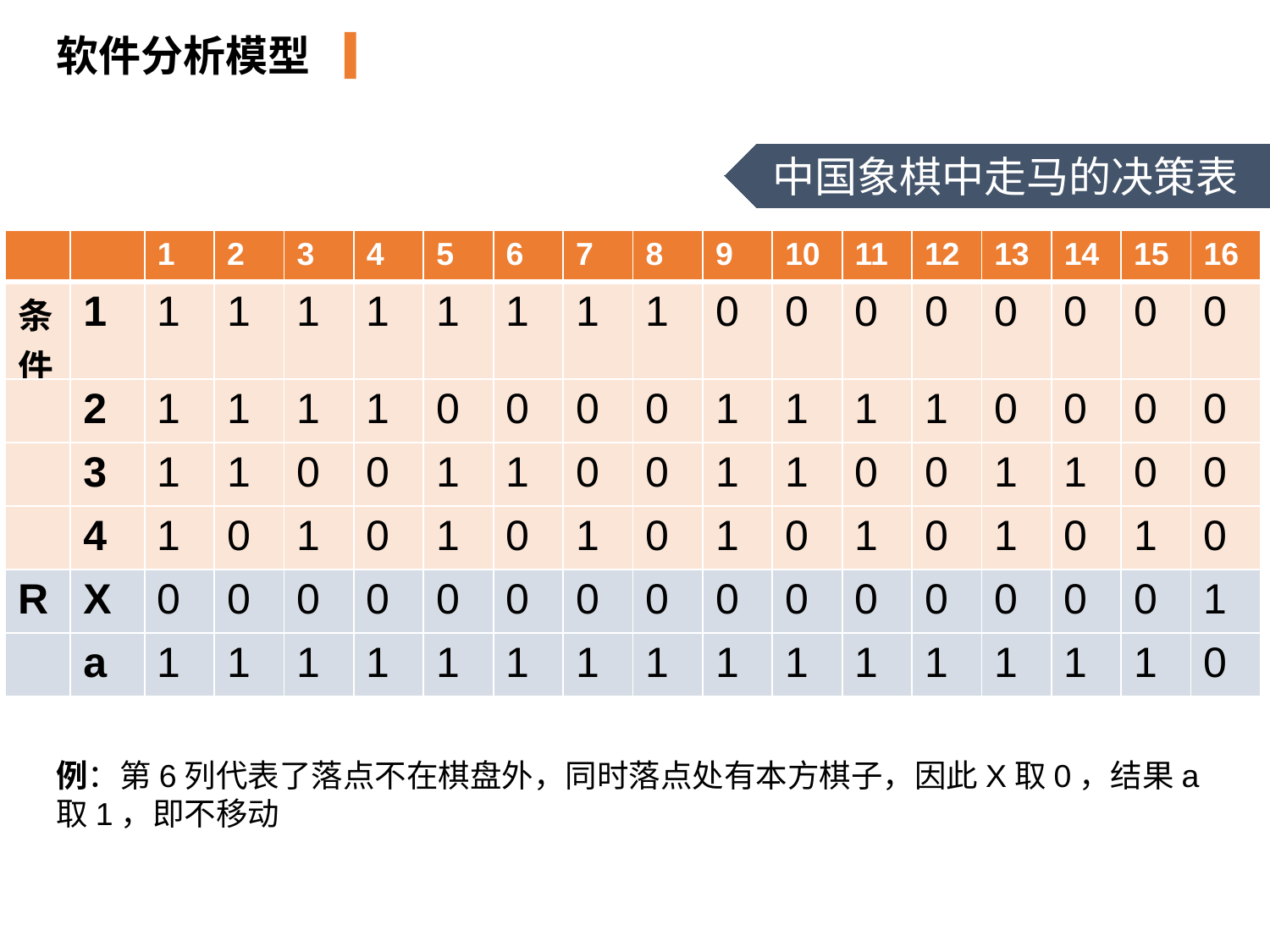

软件分析模型

中国象棋中走马的决策表
|  |  | 1 | 2 | 3 | 4 | 5 | 6 | 7 | 8 | 9 | 10 | 11 | 12 | 13 | 14 | 15 | 16 |
| --- | --- | --- | --- | --- | --- | --- | --- | --- | --- | --- | --- | --- | --- | --- | --- | --- | --- |
| 条件 | 1 | 1 | 1 | 1 | 1 | 1 | 1 | 1 | 1 | 0 | 0 | 0 | 0 | 0 | 0 | 0 | 0 |
|  | 2 | 1 | 1 | 1 | 1 | 0 | 0 | 0 | 0 | 1 | 1 | 1 | 1 | 0 | 0 | 0 | 0 |
|  | 3 | 1 | 1 | 0 | 0 | 1 | 1 | 0 | 0 | 1 | 1 | 0 | 0 | 1 | 1 | 0 | 0 |
|  | 4 | 1 | 0 | 1 | 0 | 1 | 0 | 1 | 0 | 1 | 0 | 1 | 0 | 1 | 0 | 1 | 0 |
| R | X | 0 | 0 | 0 | 0 | 0 | 0 | 0 | 0 | 0 | 0 | 0 | 0 | 0 | 0 | 0 | 1 |
|  | a | 1 | 1 | 1 | 1 | 1 | 1 | 1 | 1 | 1 | 1 | 1 | 1 | 1 | 1 | 1 | 0 |
例：第6列代表了落点不在棋盘外，同时落点处有本方棋子，因此X取0，结果a取1，即不移动